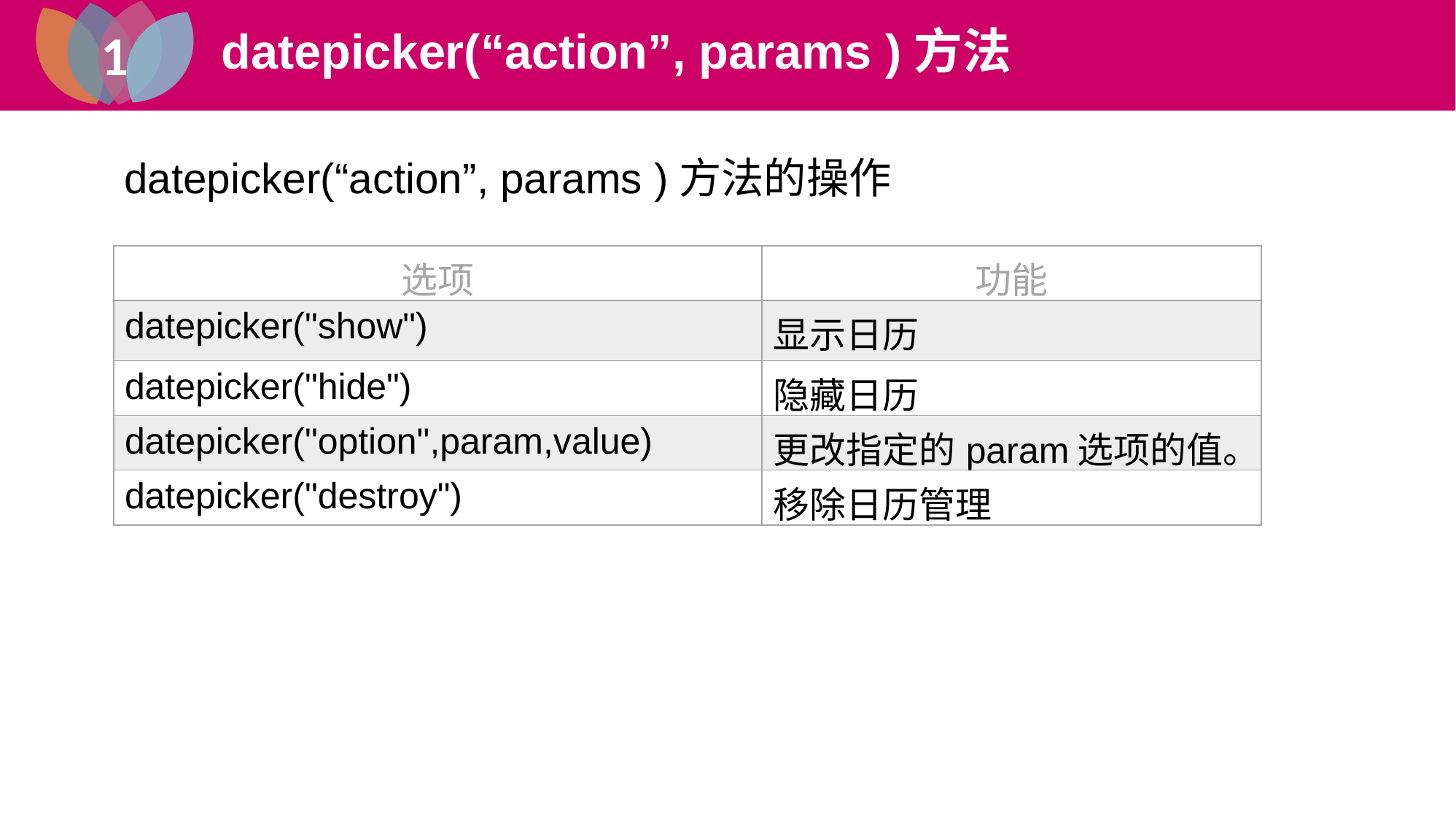

1
datepicker(“action”, params )方法
1
jQuery UI
datepicker(“action”, params )方法的操作
| 选项 | 功能 |
| --- | --- |
| datepicker("show") | 显示日历 |
| datepicker("hide") | 隐藏日历 |
| datepicker("option",param,value) | 更改指定的param选项的值。 |
| datepicker("destroy") | 移除日历管理 |